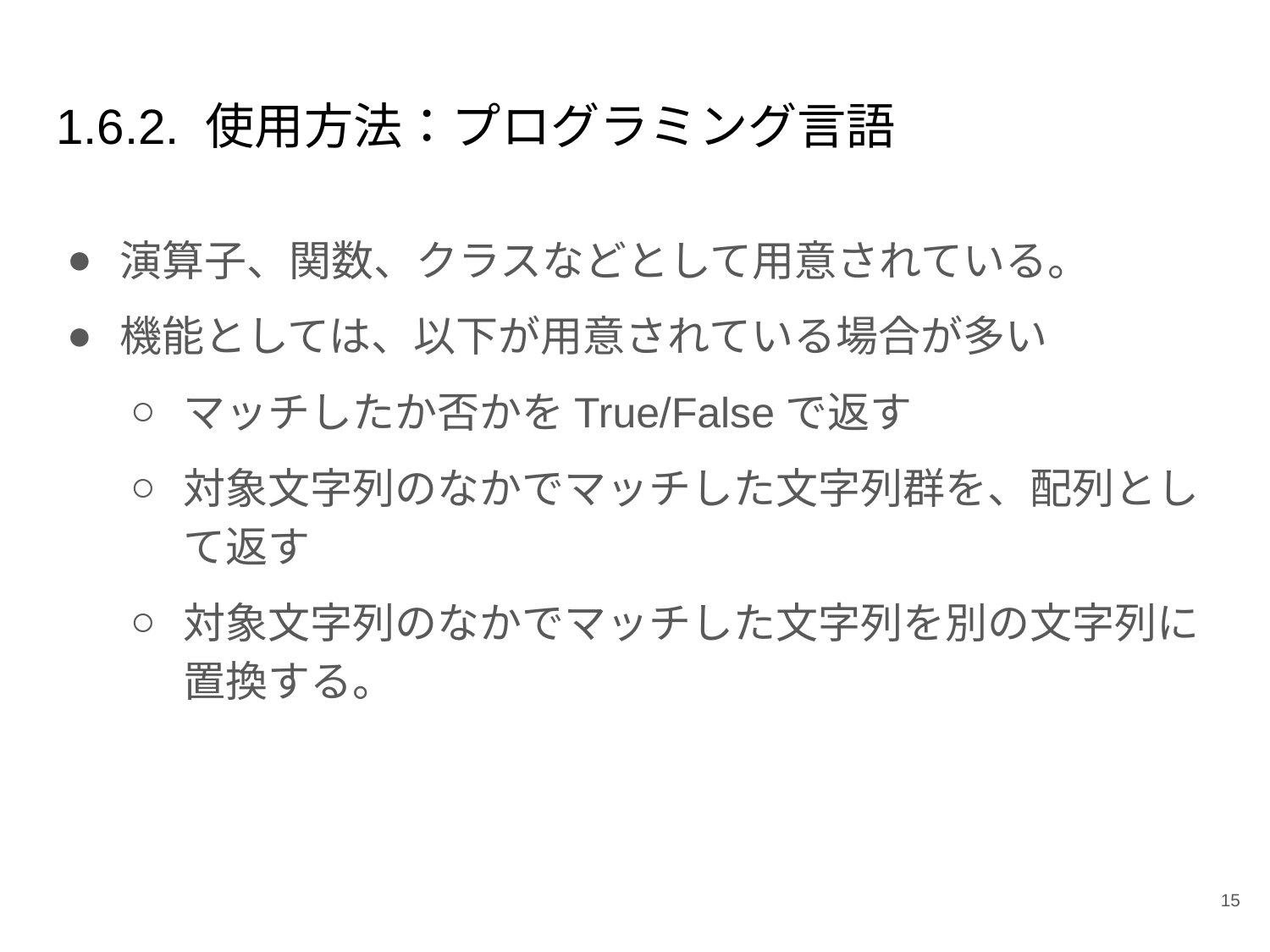

# 1.6.2. 使用方法：プログラミング言語
演算子、関数、クラスなどとして用意されている。
機能としては、以下が用意されている場合が多い
マッチしたか否かをTrue/Falseで返す
対象文字列のなかでマッチした文字列群を、配列として返す
対象文字列のなかでマッチした文字列を別の文字列に置換する。

15